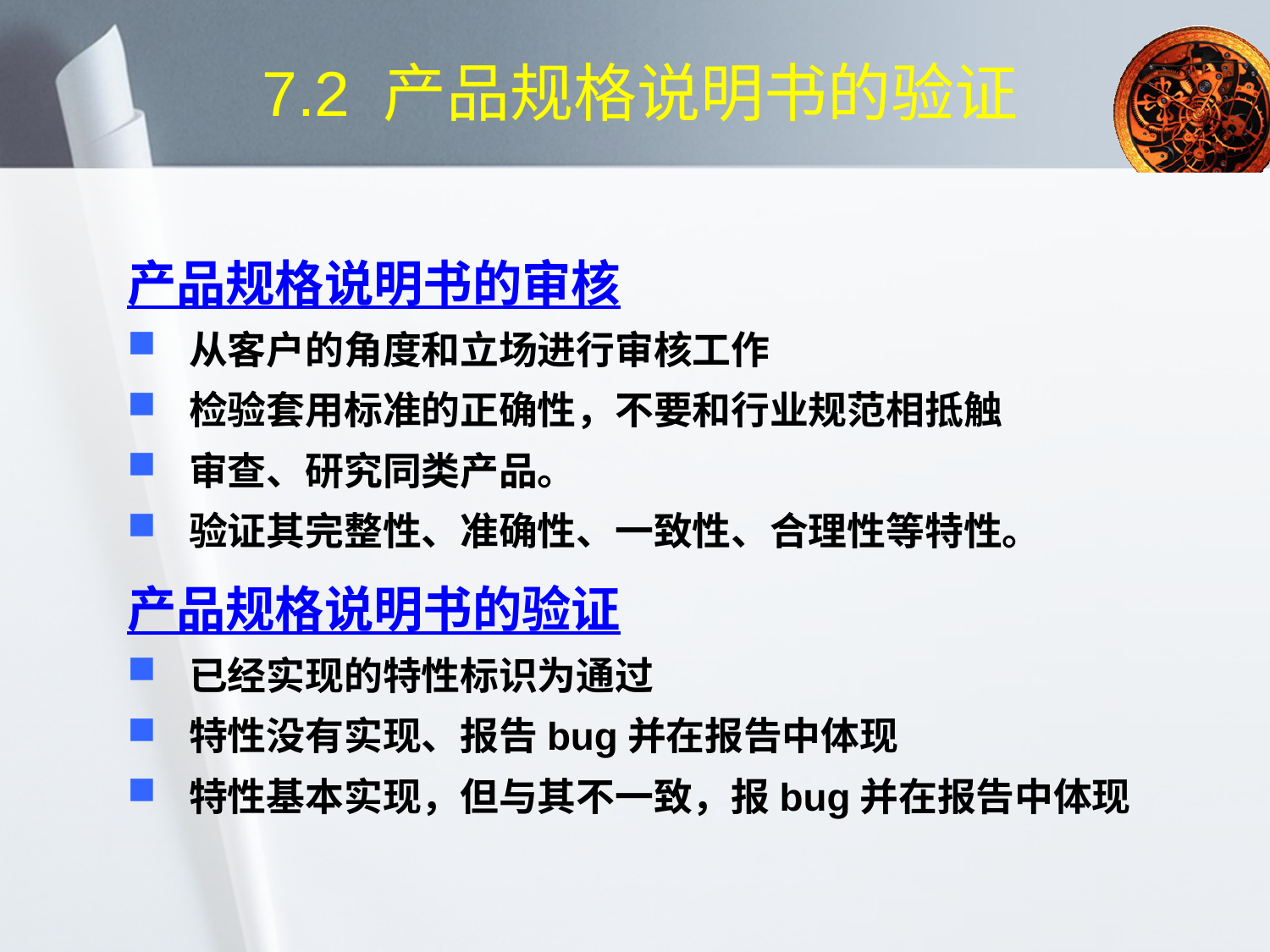

# 7.2 产品规格说明书的验证
产品规格说明书的审核
从客户的角度和立场进行审核工作
检验套用标准的正确性，不要和行业规范相抵触
审查、研究同类产品。
验证其完整性、准确性、一致性、合理性等特性。
产品规格说明书的验证
已经实现的特性标识为通过
特性没有实现、报告bug并在报告中体现
特性基本实现，但与其不一致，报bug并在报告中体现